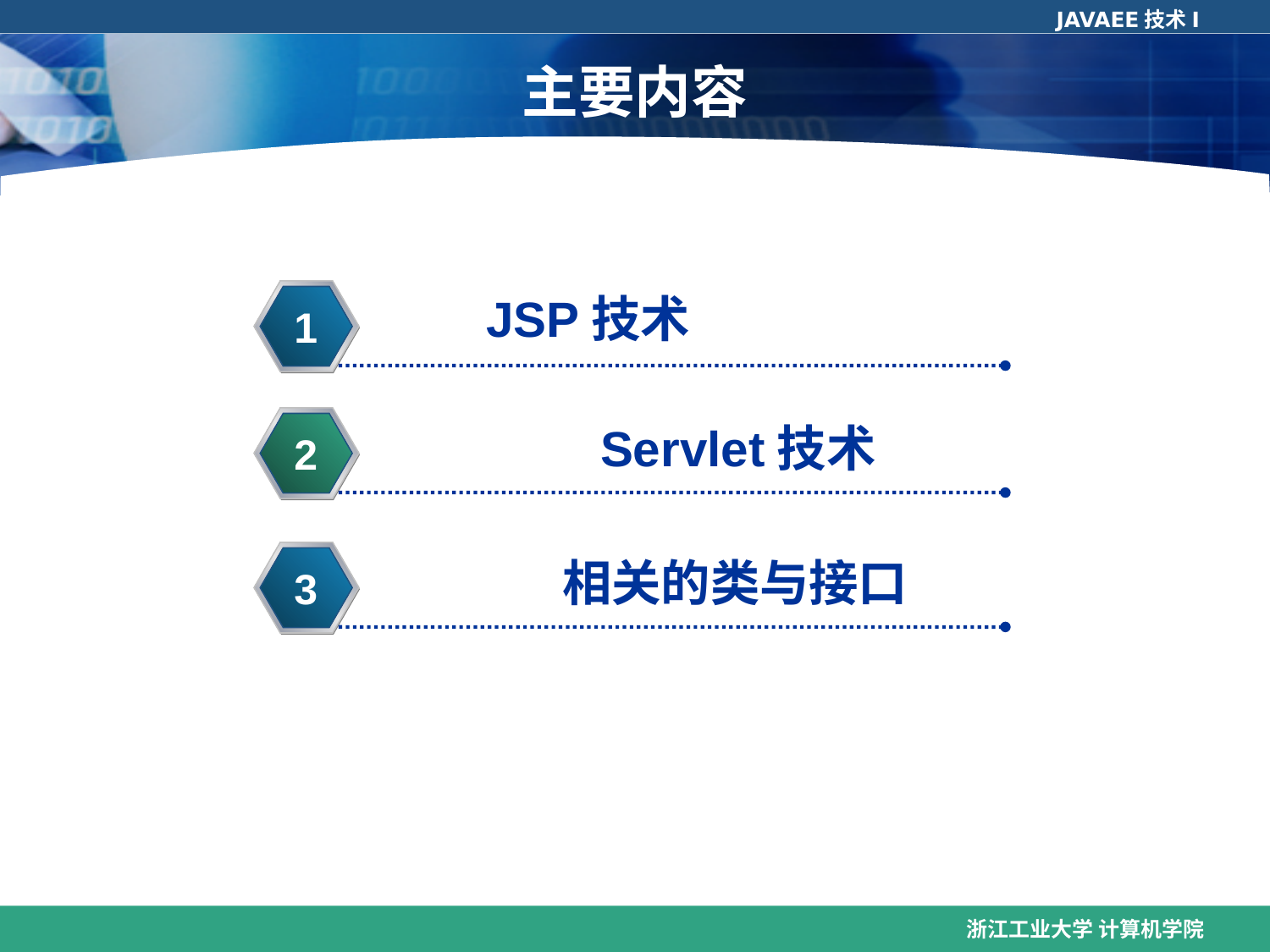

主要内容

JSP技术
1

Servlet技术
2

相关的类与接口
3